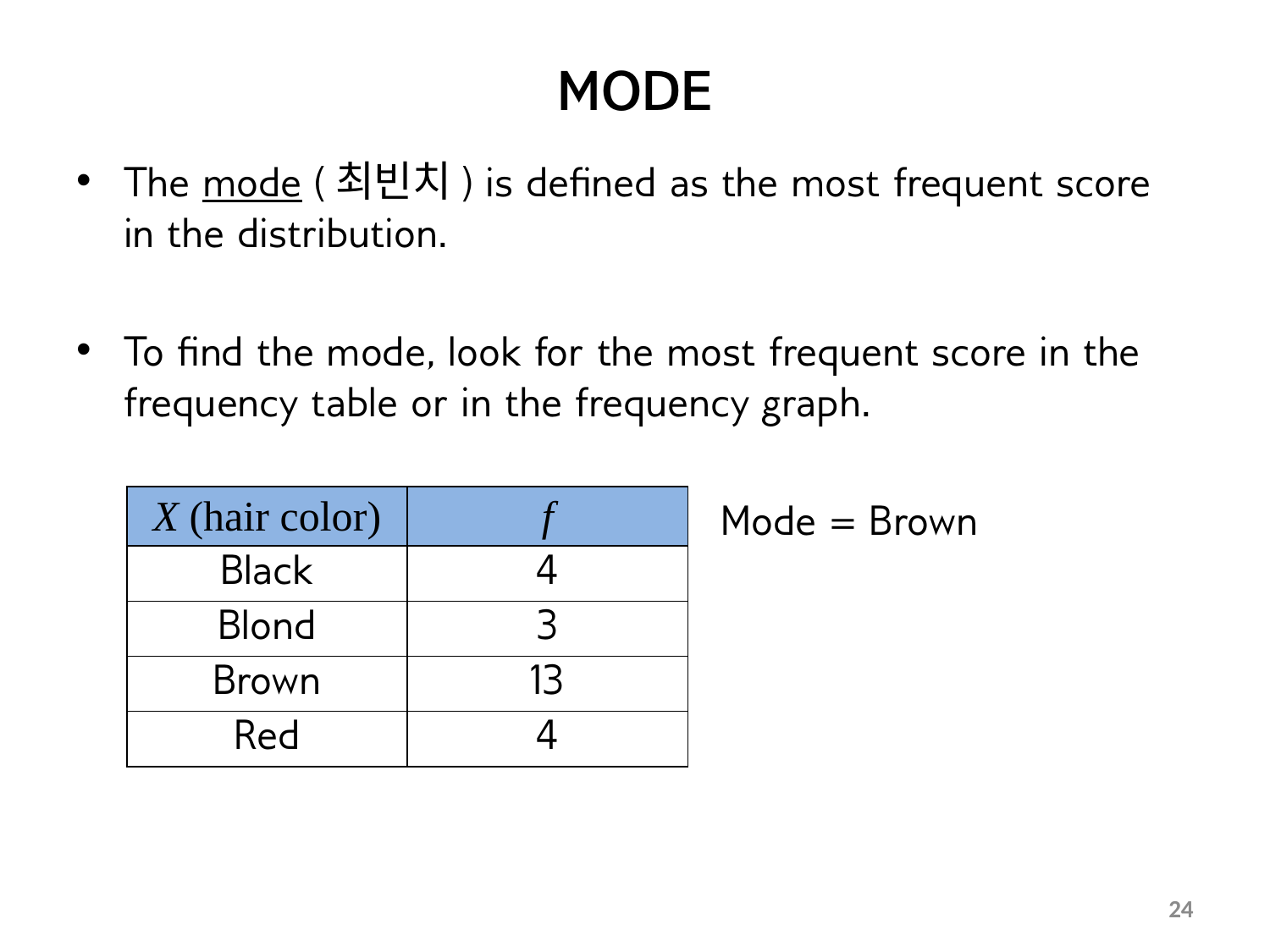

# MODE
The mode (최빈치) is defined as the most frequent score in the distribution.

To find the mode, look for the most frequent score in the frequency table or in the frequency graph.

	 Mode = Brown
| X (hair color) | f |
| --- | --- |
| Black | 4 |
| Blond | 3 |
| Brown | 13 |
| Red | 4 |
24